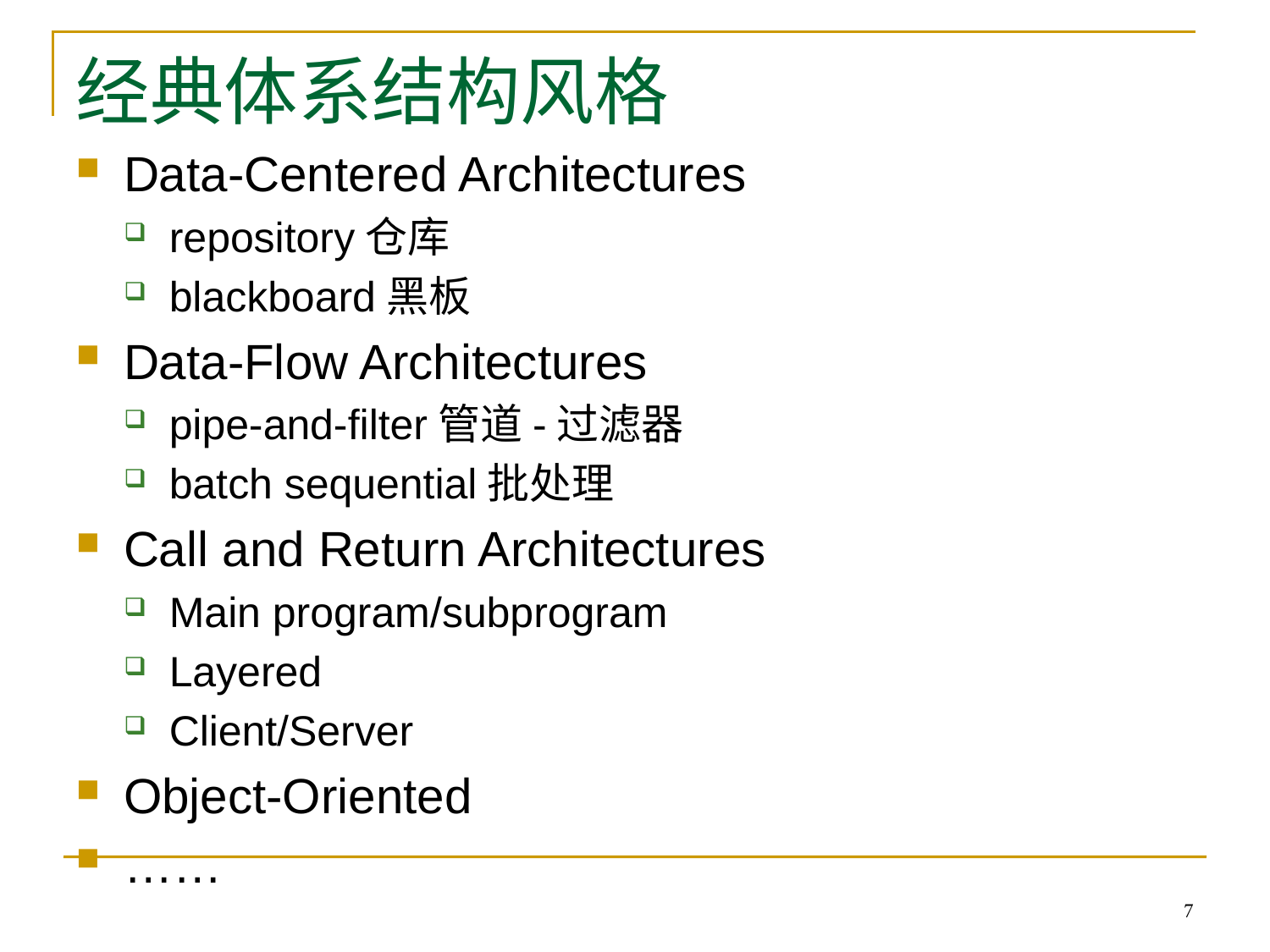

# 经典体系结构风格
Data-Centered Architectures
repository仓库
blackboard黑板
Data-Flow Architectures
pipe-and-filter管道-过滤器
batch sequential批处理
Call and Return Architectures
Main program/subprogram
Layered
Client/Server
Object-Oriented
……

7